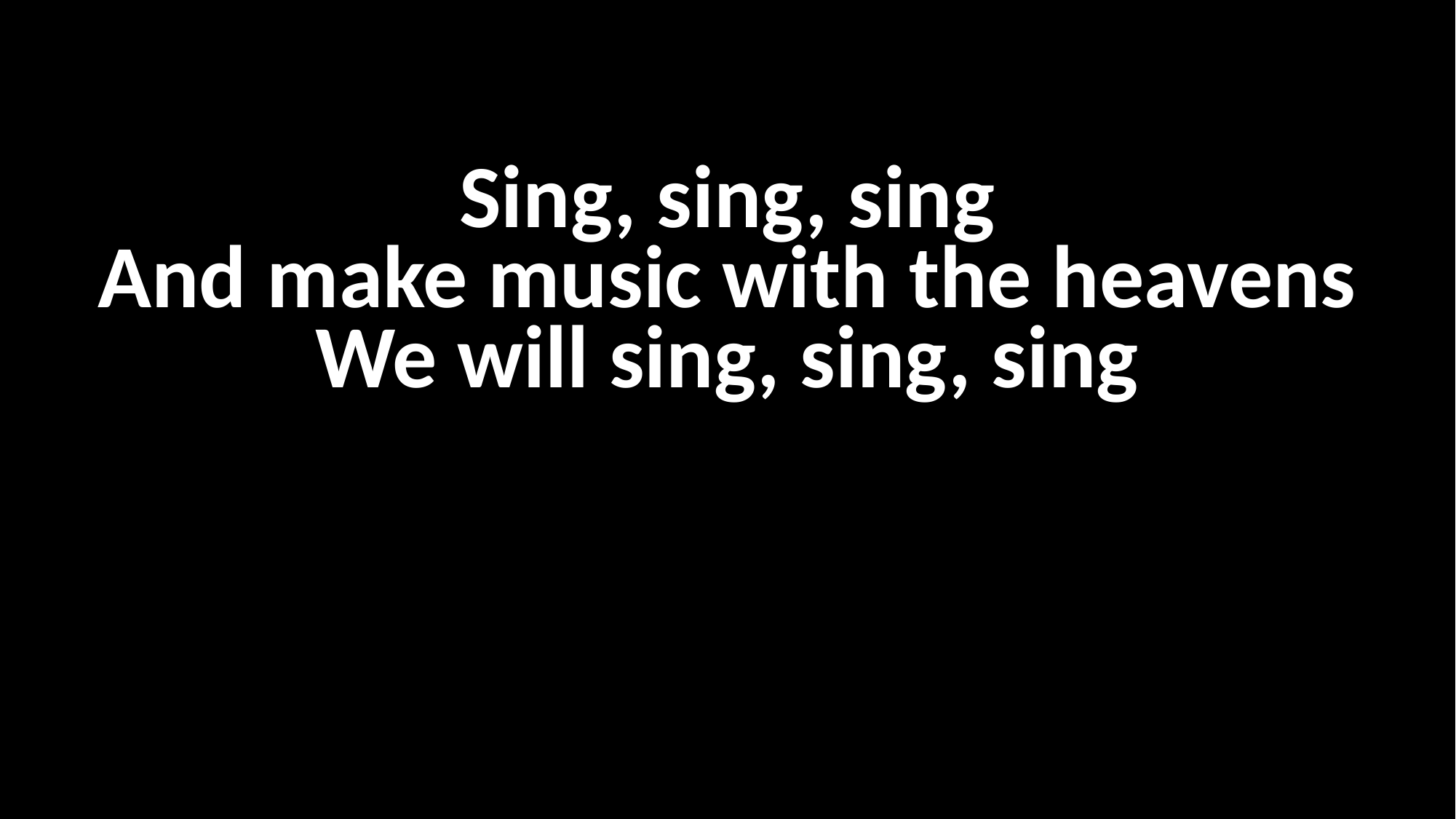

Sing, sing, sing
And make music with the heavens
We will sing, sing, sing
하늘 가득한 주의 영광
우리 선포해